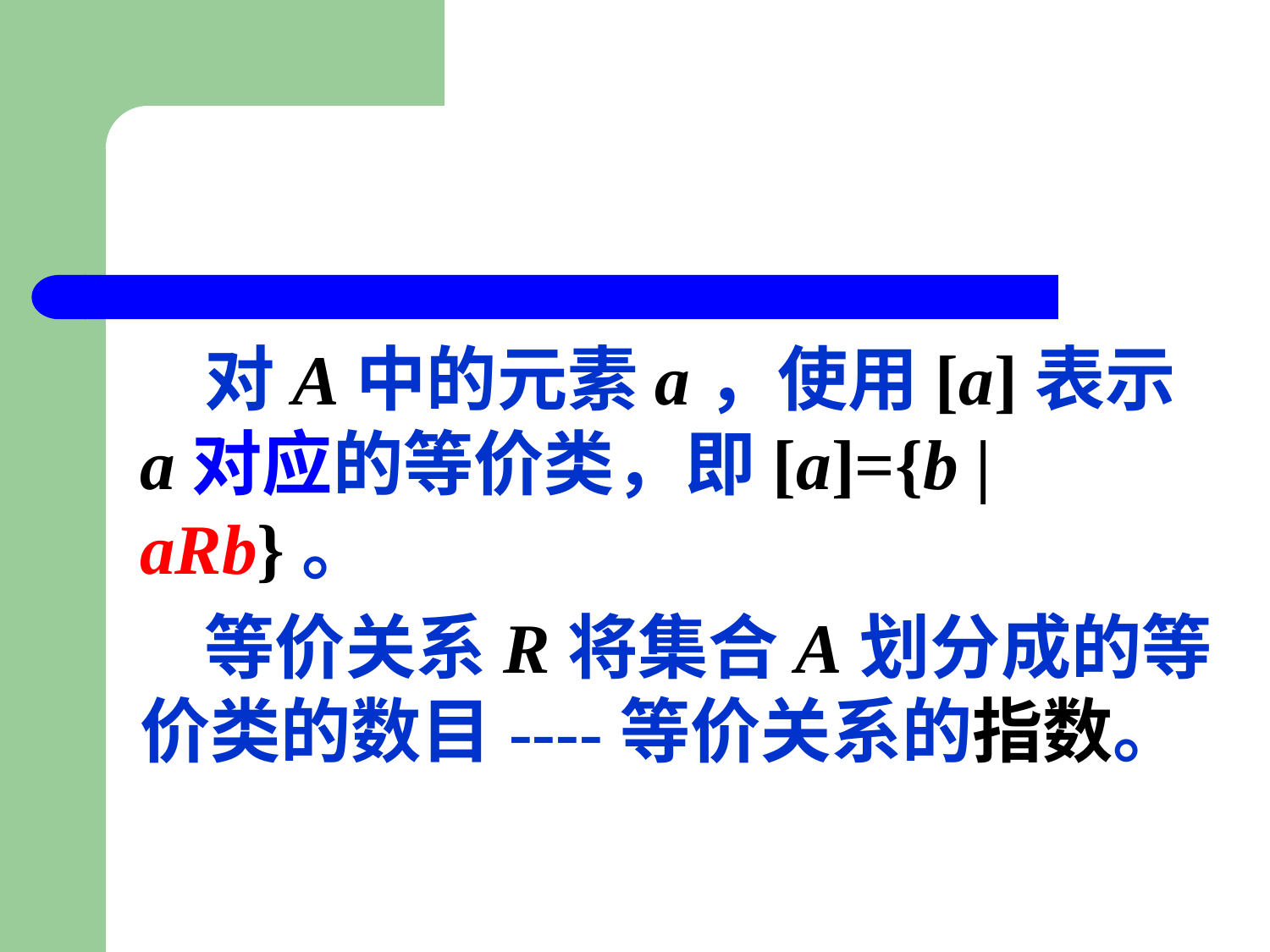

#
   对A中的元素a，使用[a]表示a对应的等价类，即[a]={b | aRb}。
   等价关系R将集合A划分成的等价类的数目----等价关系的指数。